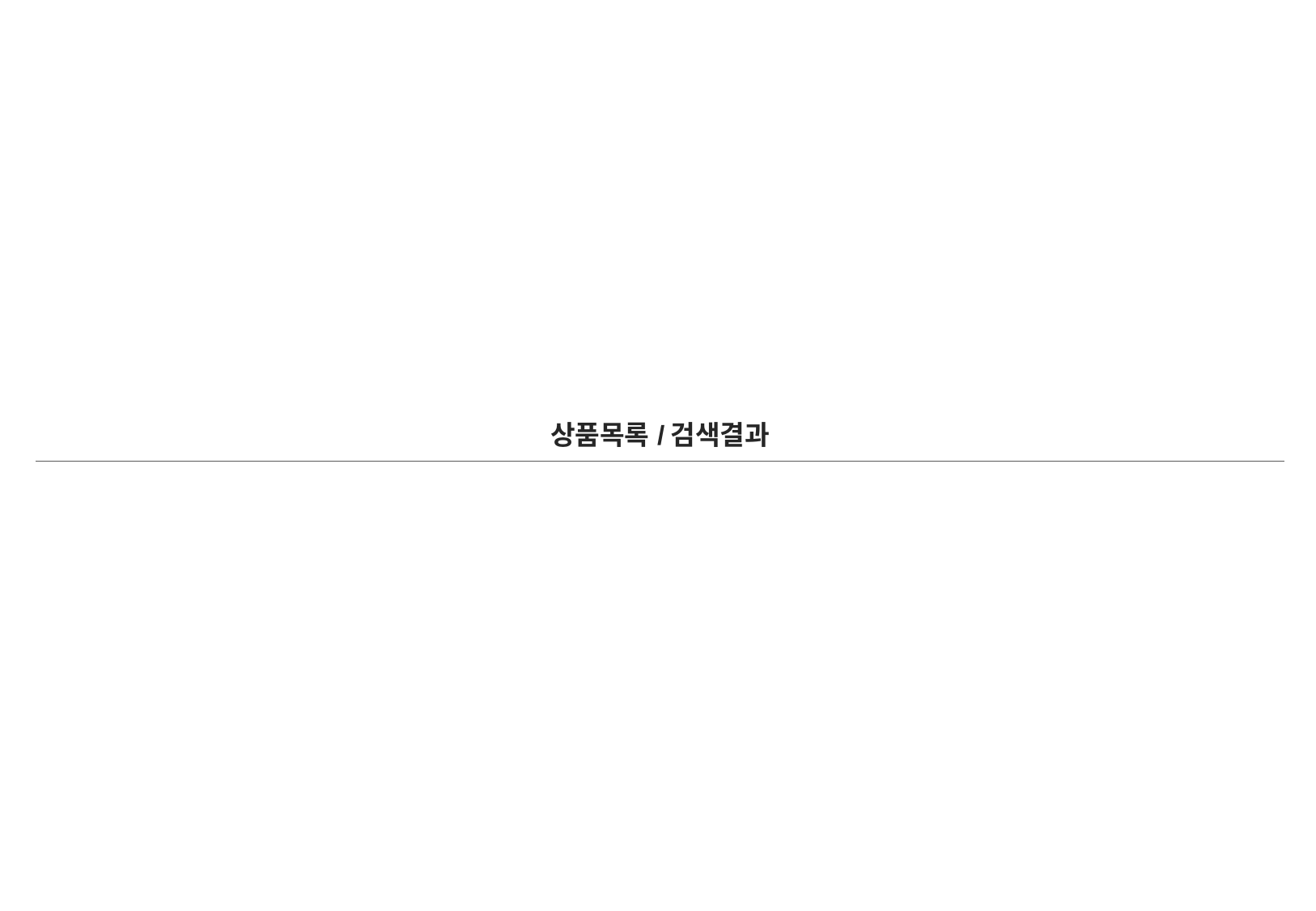

| 상품목록/검색결과 |
| --- |
|  |